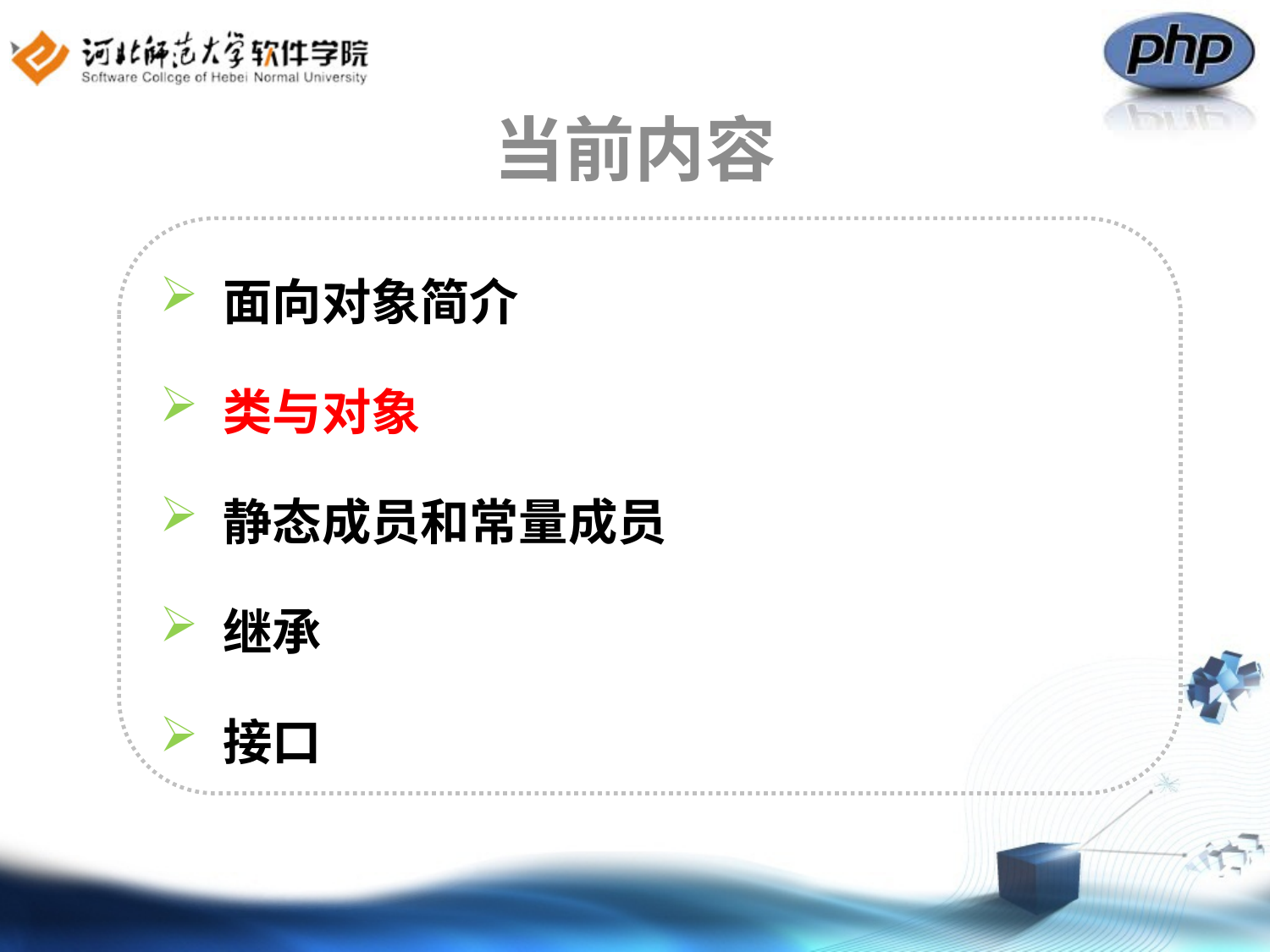

# 当前内容
面向对象简介
类与对象
静态成员和常量成员
继承
接口